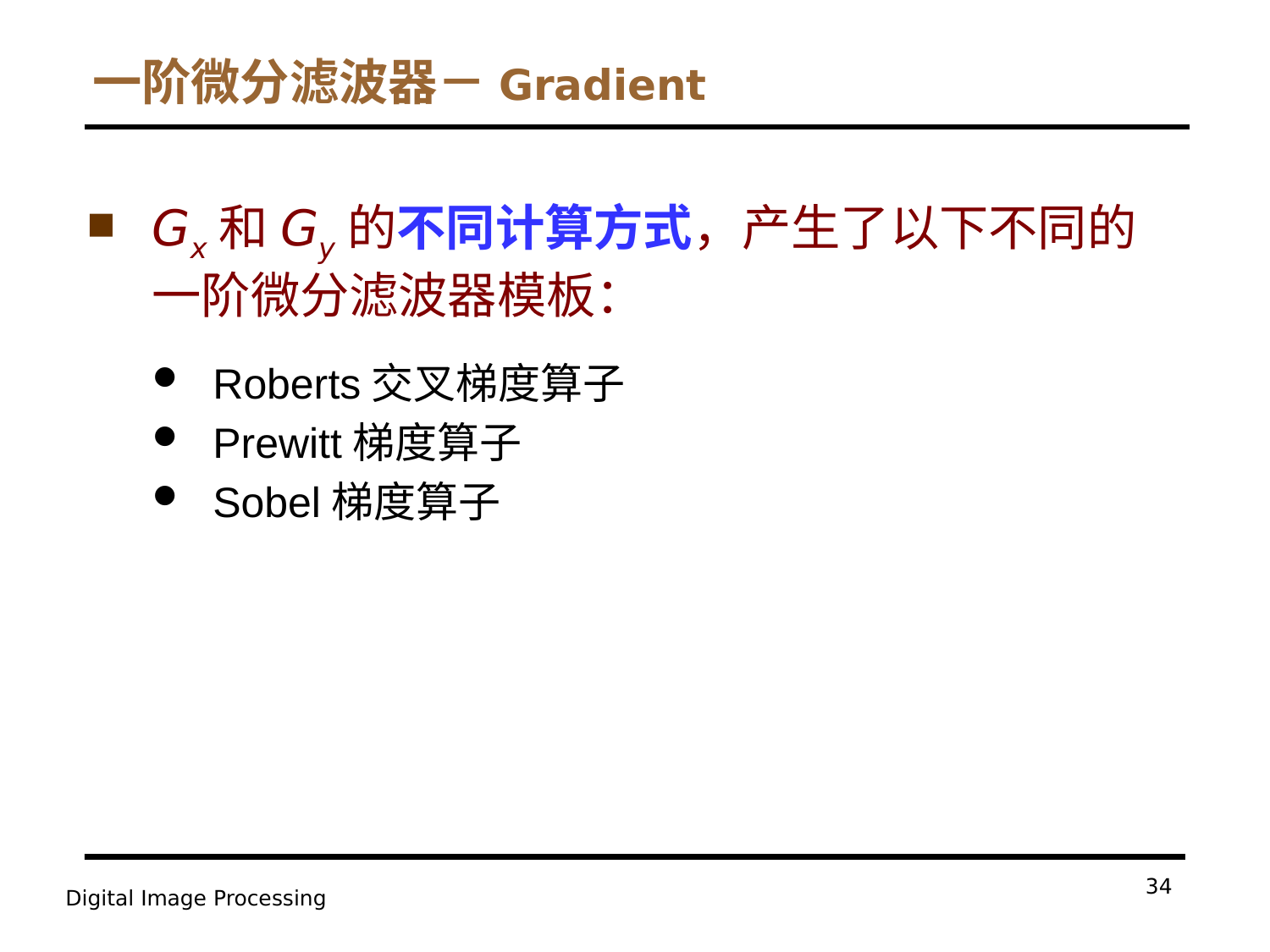

# 一阶微分滤波器－Gradient
Gx和Gy的不同计算方式，产生了以下不同的一阶微分滤波器模板：

Roberts交叉梯度算子
Prewitt梯度算子
Sobel梯度算子

34
Digital Image Processing